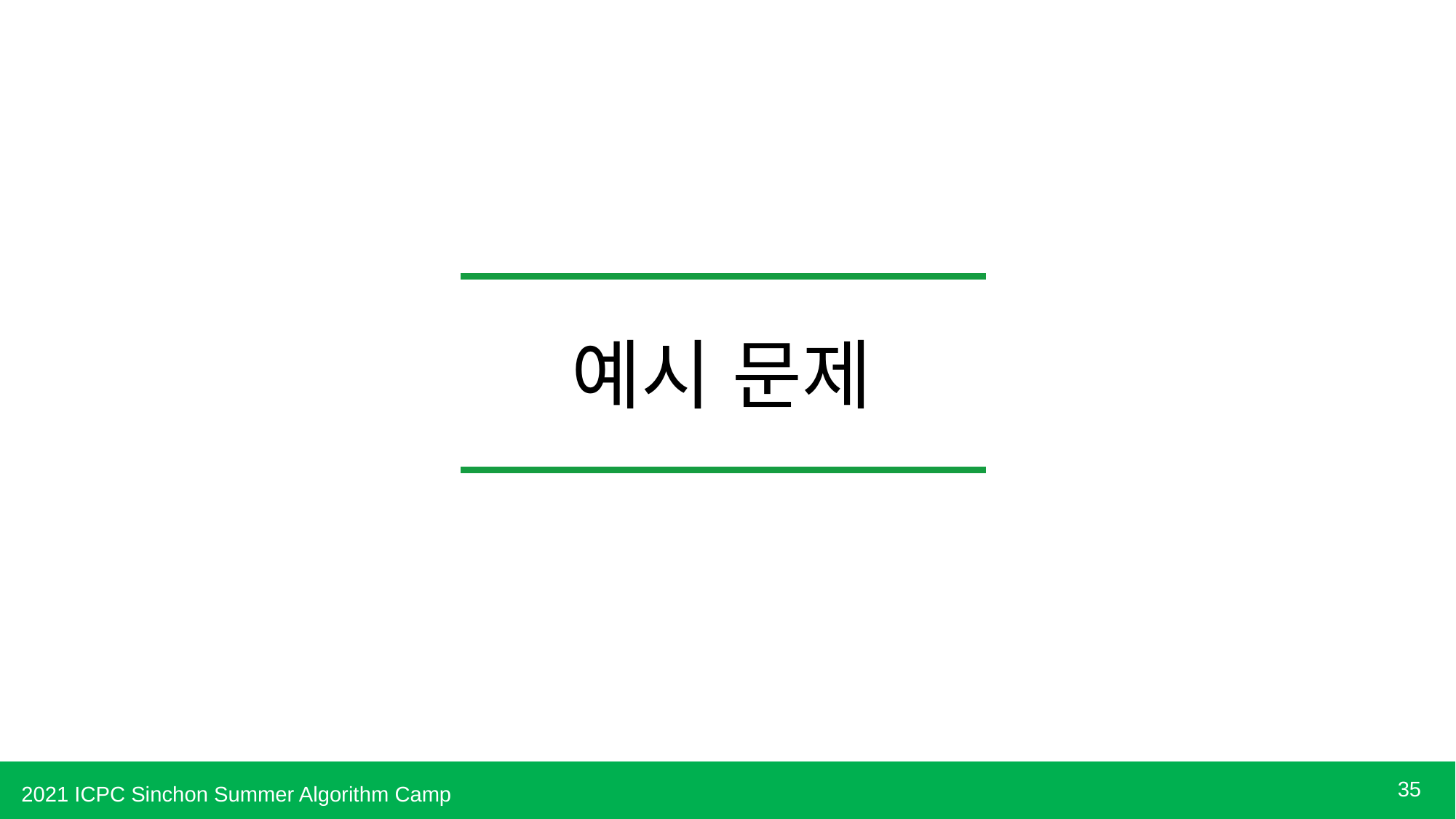

예시 문제

35
2021 ICPC Sinchon Summer Algorithm Camp